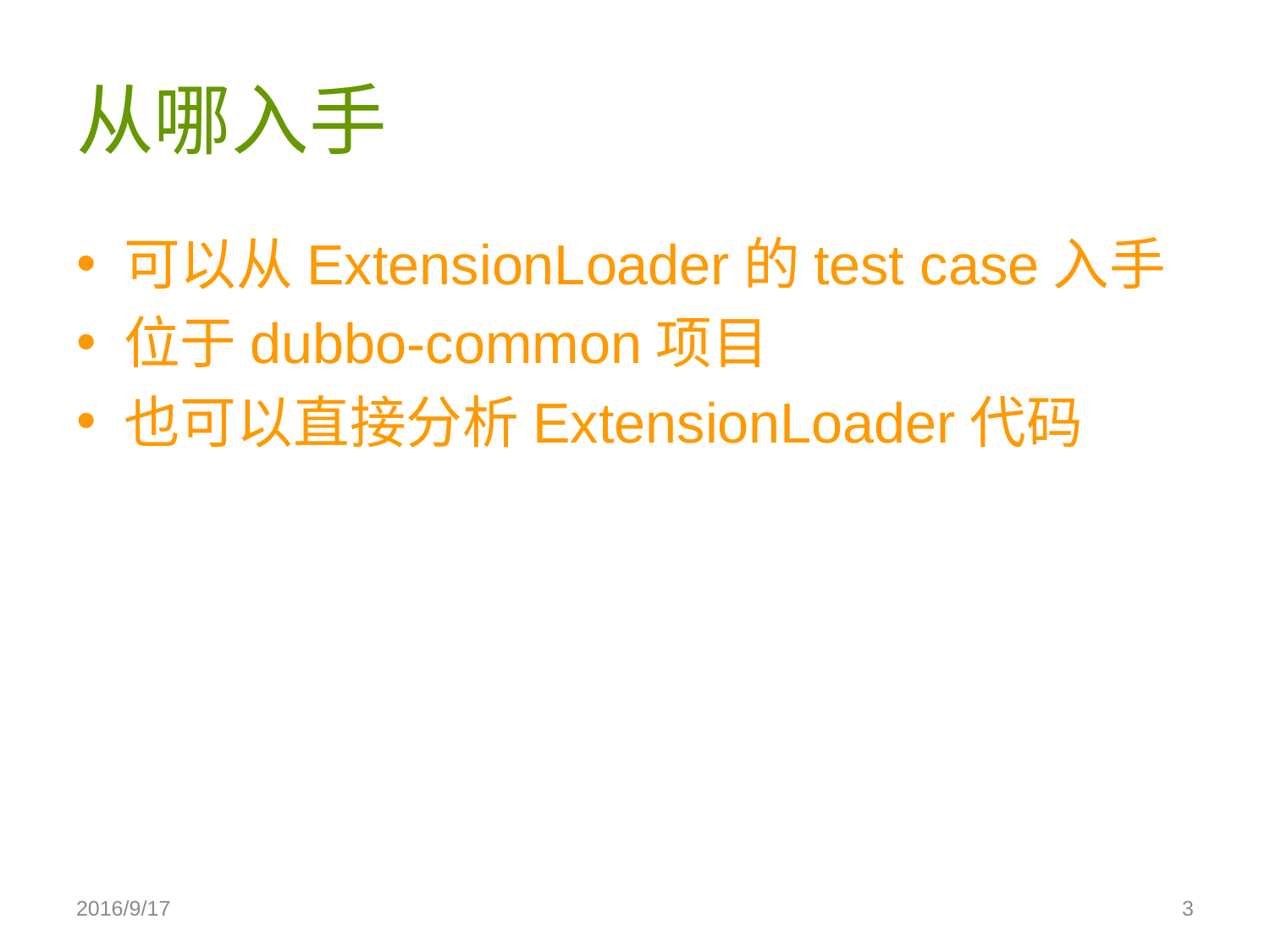

# 从哪入手
可以从ExtensionLoader的test case入手
位于dubbo-common项目
也可以直接分析ExtensionLoader代码
2016/9/17
3